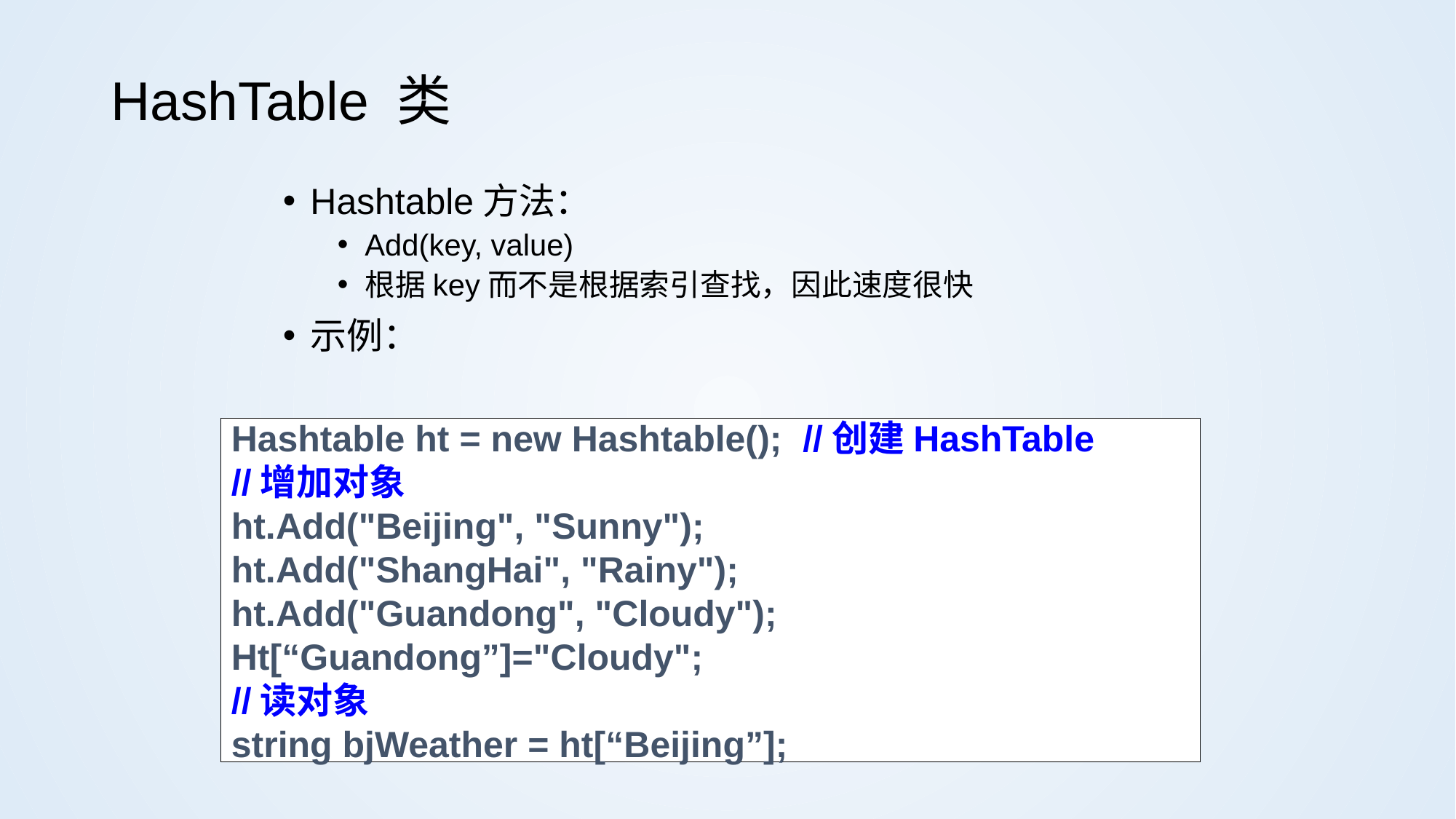

# HashTable 类
Hashtable方法：
Add(key, value)
根据key而不是根据索引查找，因此速度很快
示例：

Hashtable ht = new Hashtable();  //创建HashTable
//增加对象
ht.Add("Beijing", "Sunny");
ht.Add("ShangHai", "Rainy");
ht.Add("Guandong", "Cloudy");
Ht[“Guandong”]="Cloudy";
//读对象
string bjWeather = ht[“Beijing”];